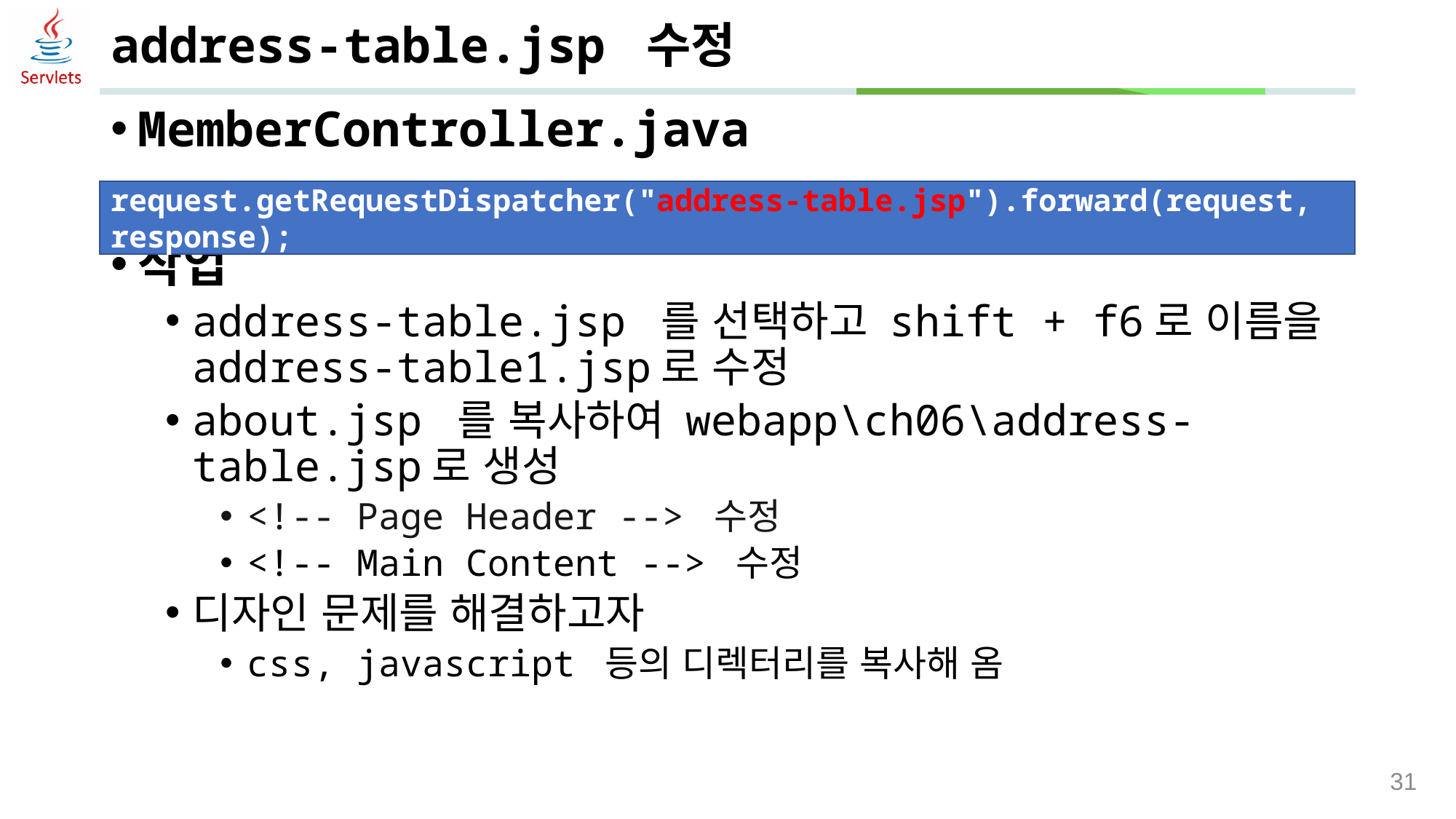

# address-table.jsp 수정
MemberController.java

작업
address-table.jsp 를 선택하고 shift + f6로 이름을 address-table1.jsp로 수정
about.jsp 를 복사하여 webapp\ch06\address-table.jsp로 생성
<!-- Page Header --> 수정
<!-- Main Content --> 수정
디자인 문제를 해결하고자
css, javascript 등의 디렉터리를 복사해 옴
request.getRequestDispatcher("address-table.jsp").forward(request, response);
31